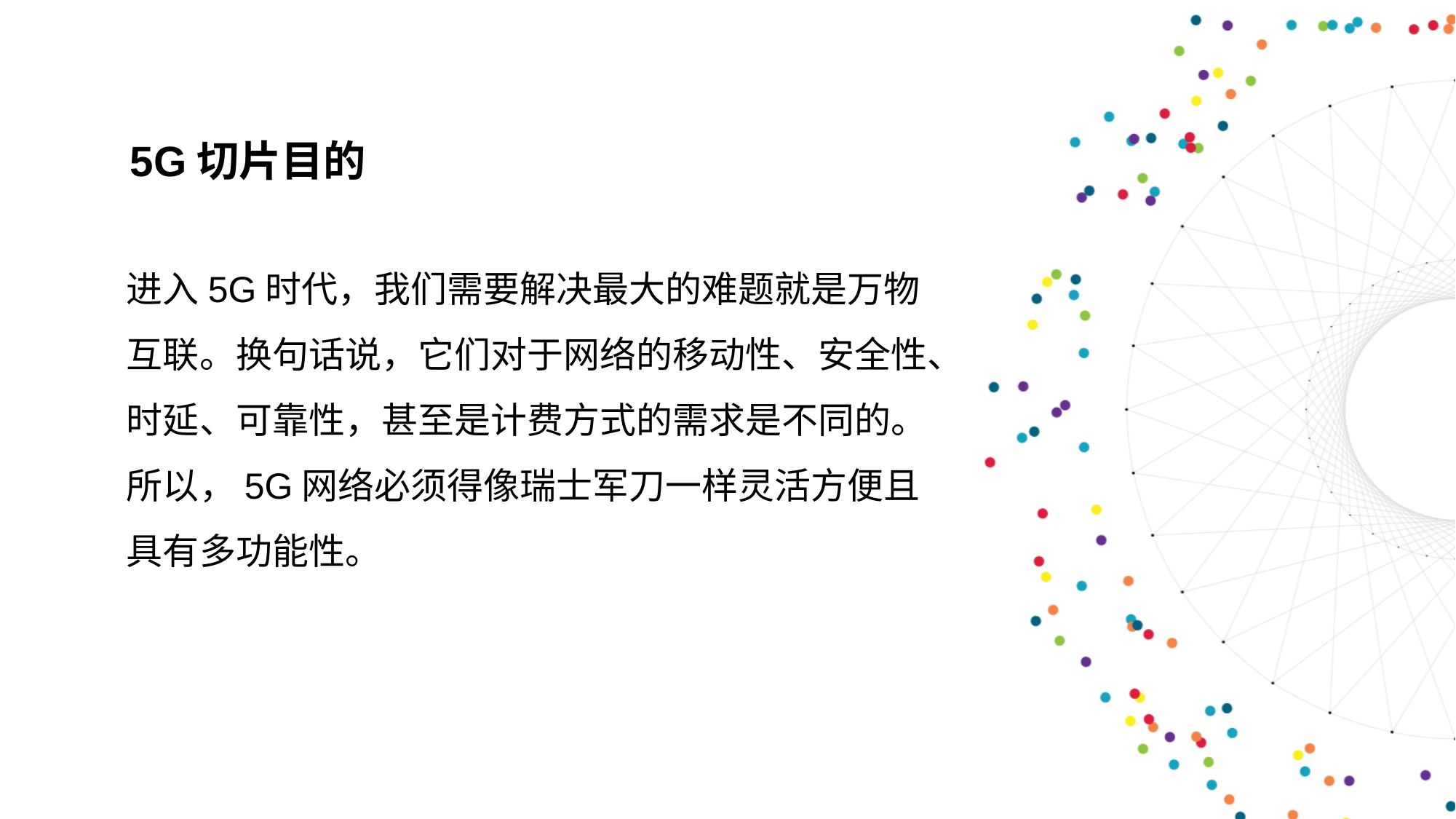

5G切片目的
进入5G时代，我们需要解决最大的难题就是万物互联。换句话说，它们对于网络的移动性、安全性、时延、可靠性，甚至是计费方式的需求是不同的。所以，5G网络必须得像瑞士军刀一样灵活方便且具有多功能性。